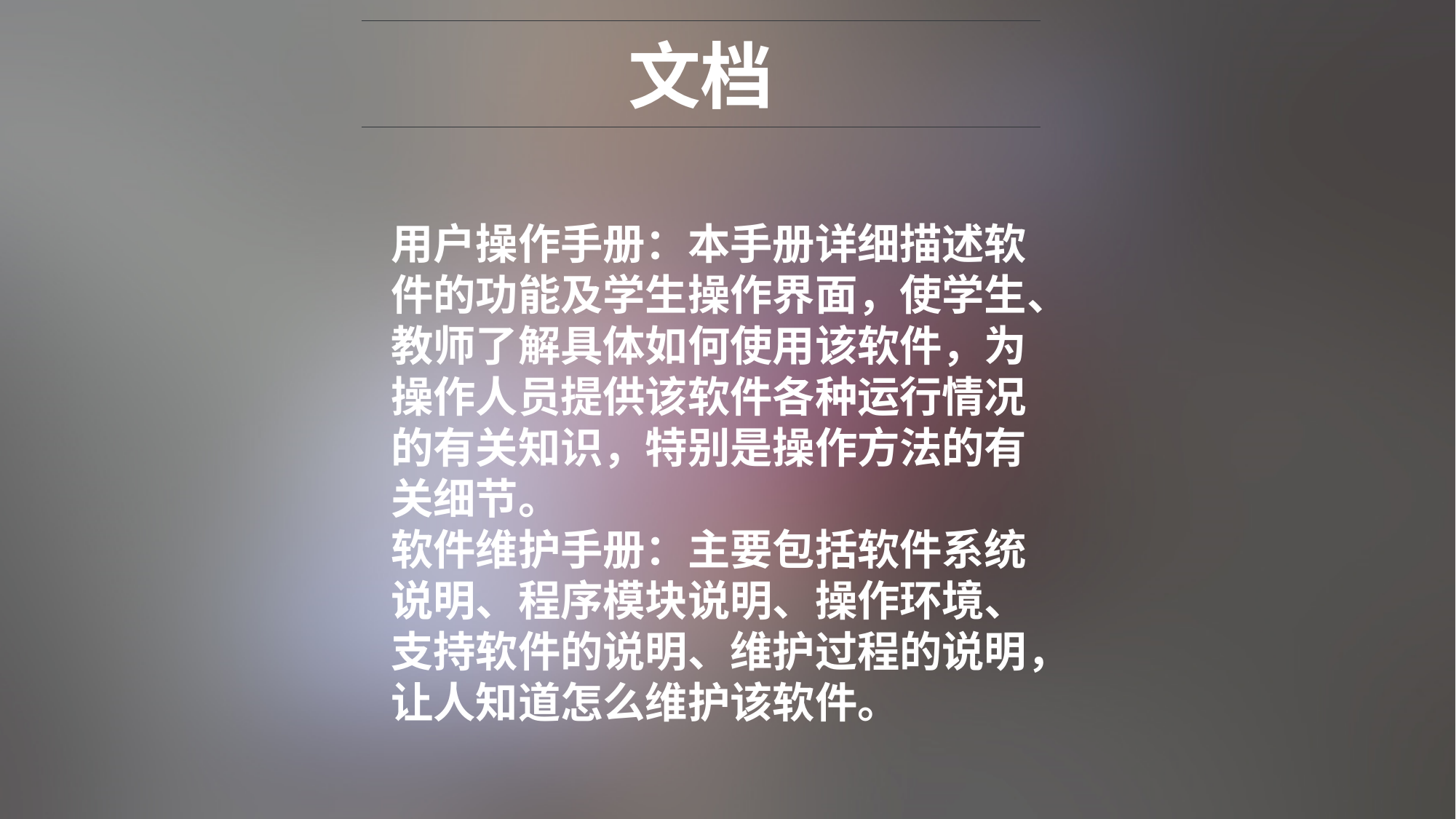

文档
用户操作手册：本手册详细描述软件的功能及学生操作界面，使学生、教师了解具体如何使用该软件，为操作人员提供该软件各种运行情况的有关知识，特别是操作方法的有关细节。
软件维护手册：主要包括软件系统说明、程序模块说明、操作环境、支持软件的说明、维护过程的说明，让人知道怎么维护该软件。